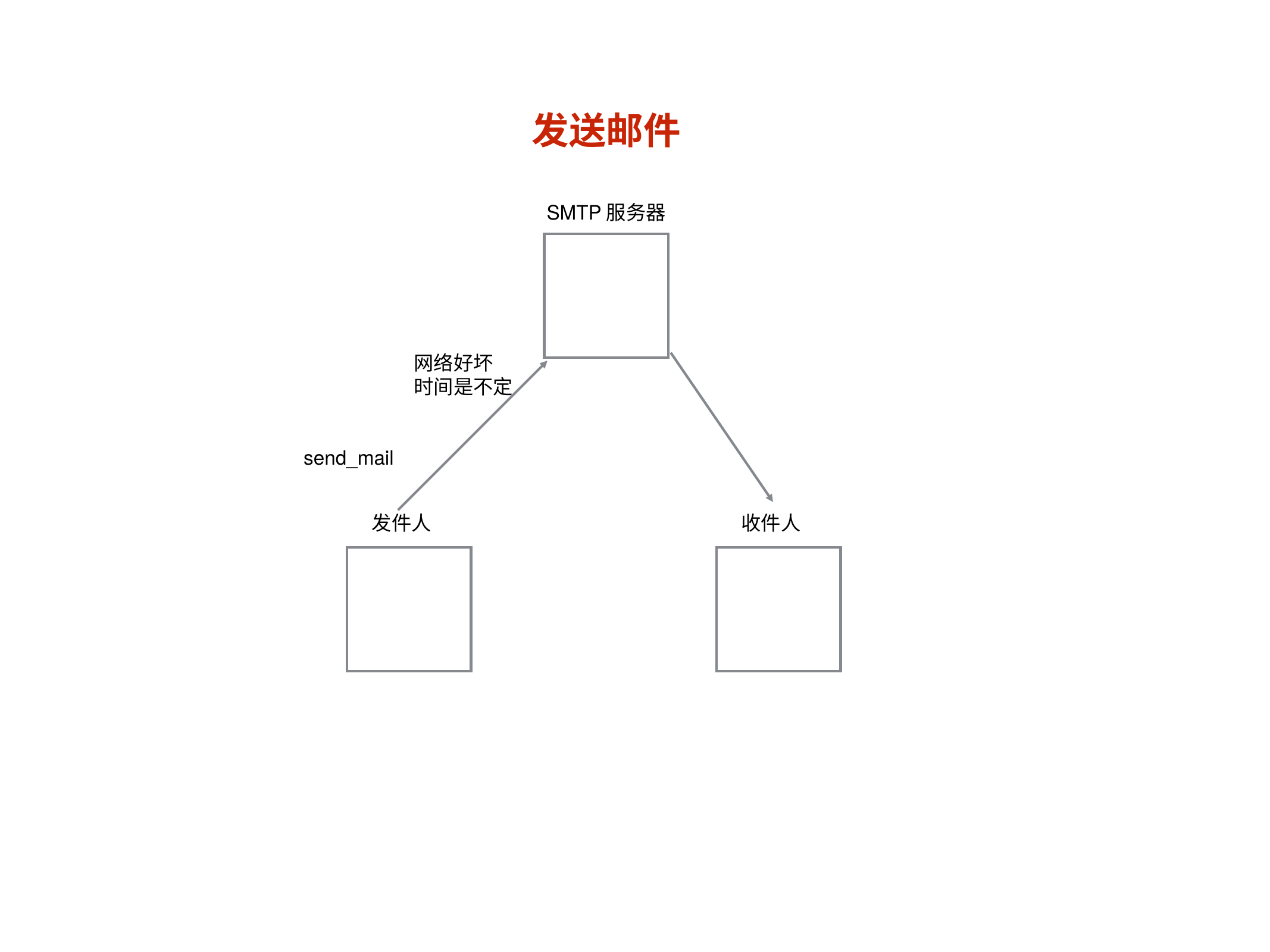

发送邮件
SMTP服务器

网络好坏
时间是不定

send_mail
发件人
收件人